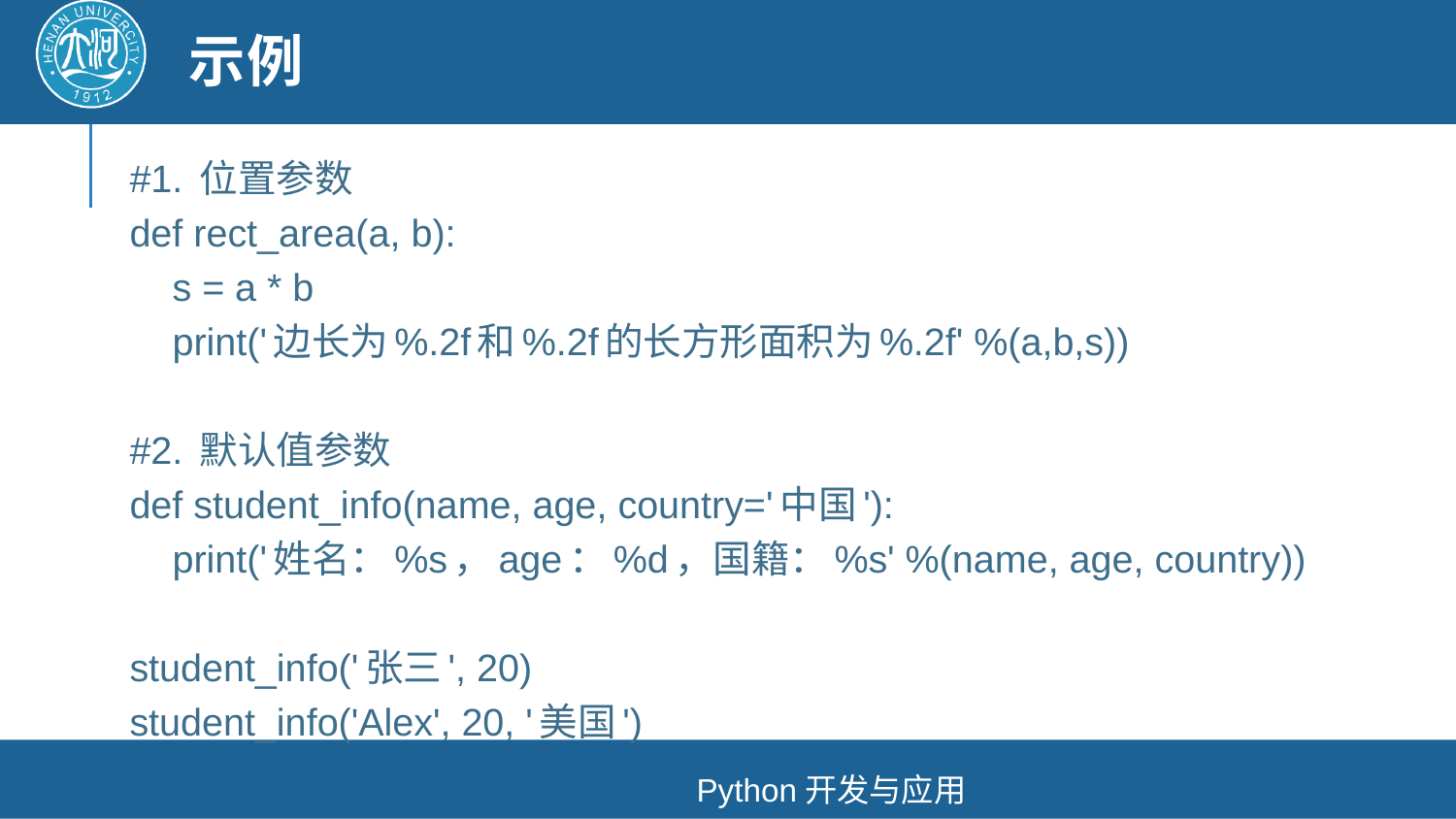

# 示例
#1. 位置参数
def rect_area(a, b):
    s = a * b
    print('边长为%.2f和%.2f的长方形面积为%.2f' %(a,b,s))

#2. 默认值参数
def student_info(name, age, country='中国'):
    print('姓名：%s，age：%d，国籍：%s' %(name, age, country))

student_info('张三', 20)
student_info('Alex', 20, '美国')

Python开发与应用
19